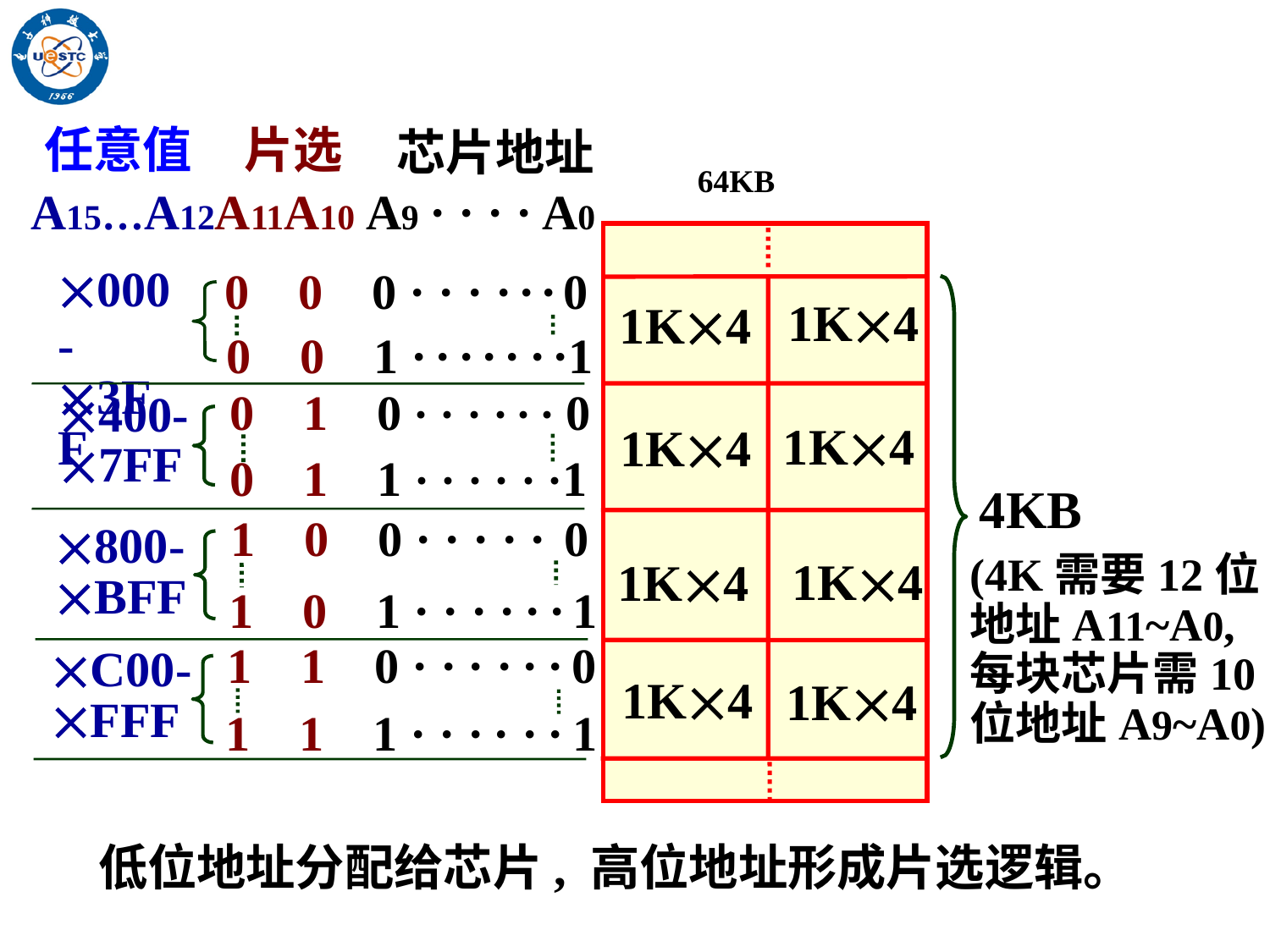

任意值
片选
芯片地址
  64KB

1K×4
1K×4

1K×4
1K×4

1K×4
1K×4

1K×4
1K×4

4KB
A15…A12A11A10 A9 · · · · A0
0    0    0 · · · · · · 0

0    0    1 · · · · · · ·1
×000-
×3FF
0    1    0 · · · · · · 0

0    1    1 · · · · · ·1

×400- ×7FF
1    0    0 · · · · ·  0

1    0    1 · · · · · · 1

×800- ×BFF
(4K需要12位地址A11~A0, 每块芯片需10位地址A9~A0)
1    1    0 · · · · · · 0

1    1    1 · · · · · · 1

×C00-
×FFF

低位地址分配给芯片, 高位地址形成片选逻辑。